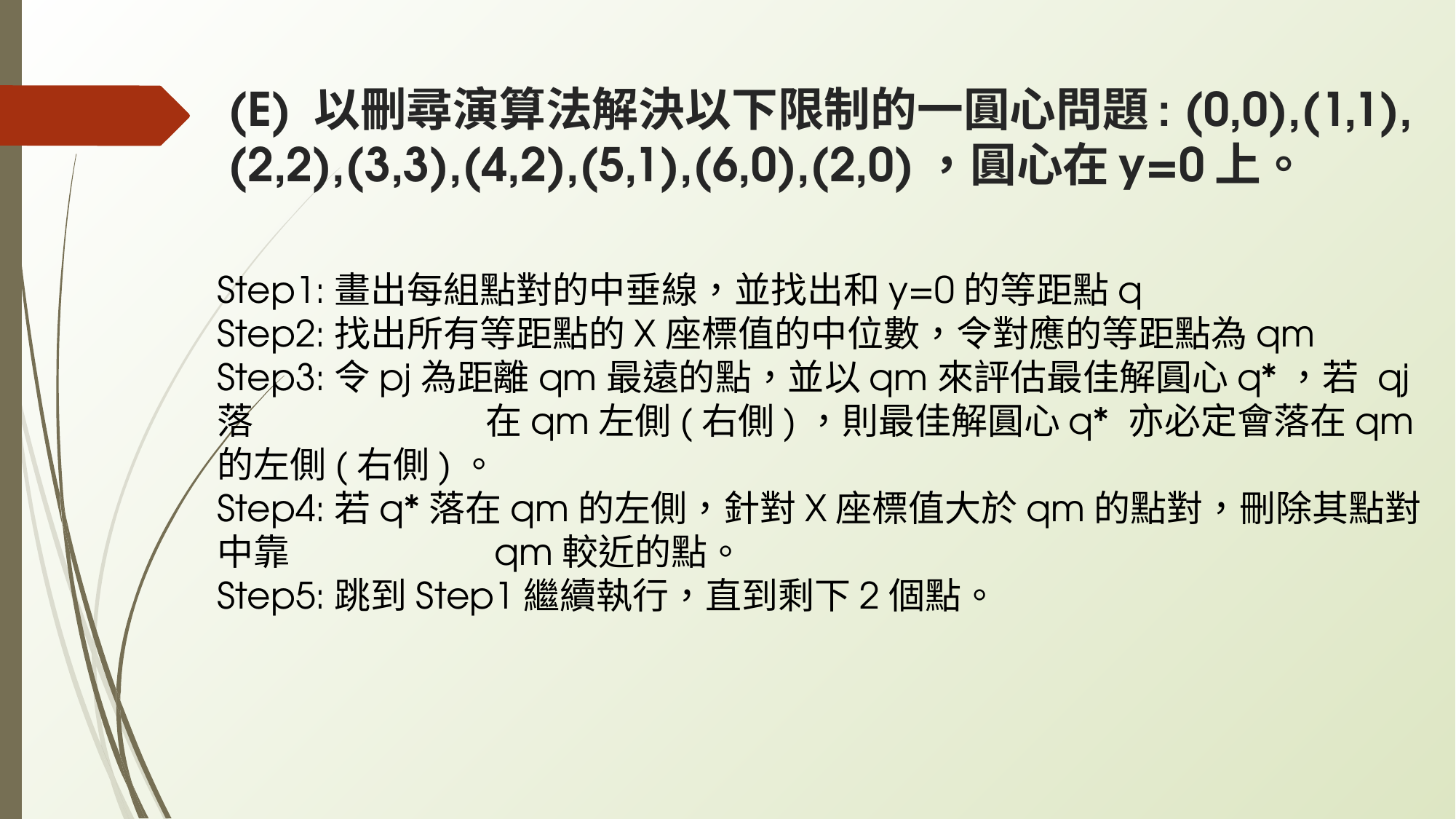

# (E) 以刪尋演算法解決以下限制的一圓心問題: (0,0),(1,1),(2,2),(3,3),(4,2),(5,1),(6,0),(2,0)，圓心在y=0上。
Step1:畫出每組點對的中垂線，並找出和y=0的等距點q
Step2:找出所有等距點的X座標值的中位數，令對應的等距點為qm
Step3:令pj為距離qm最遠的點，並以qm來評估最佳解圓心q*，若 qj 落		     在qm左側(右側)，則最佳解圓心q* 亦必定會落在qm的左側(右側)。
Step4:若q*落在qm的左側，針對X座標值大於qm的點對，刪除其點對中靠	     	     qm較近的點。
Step5:跳到Step1繼續執行，直到剩下2個點。